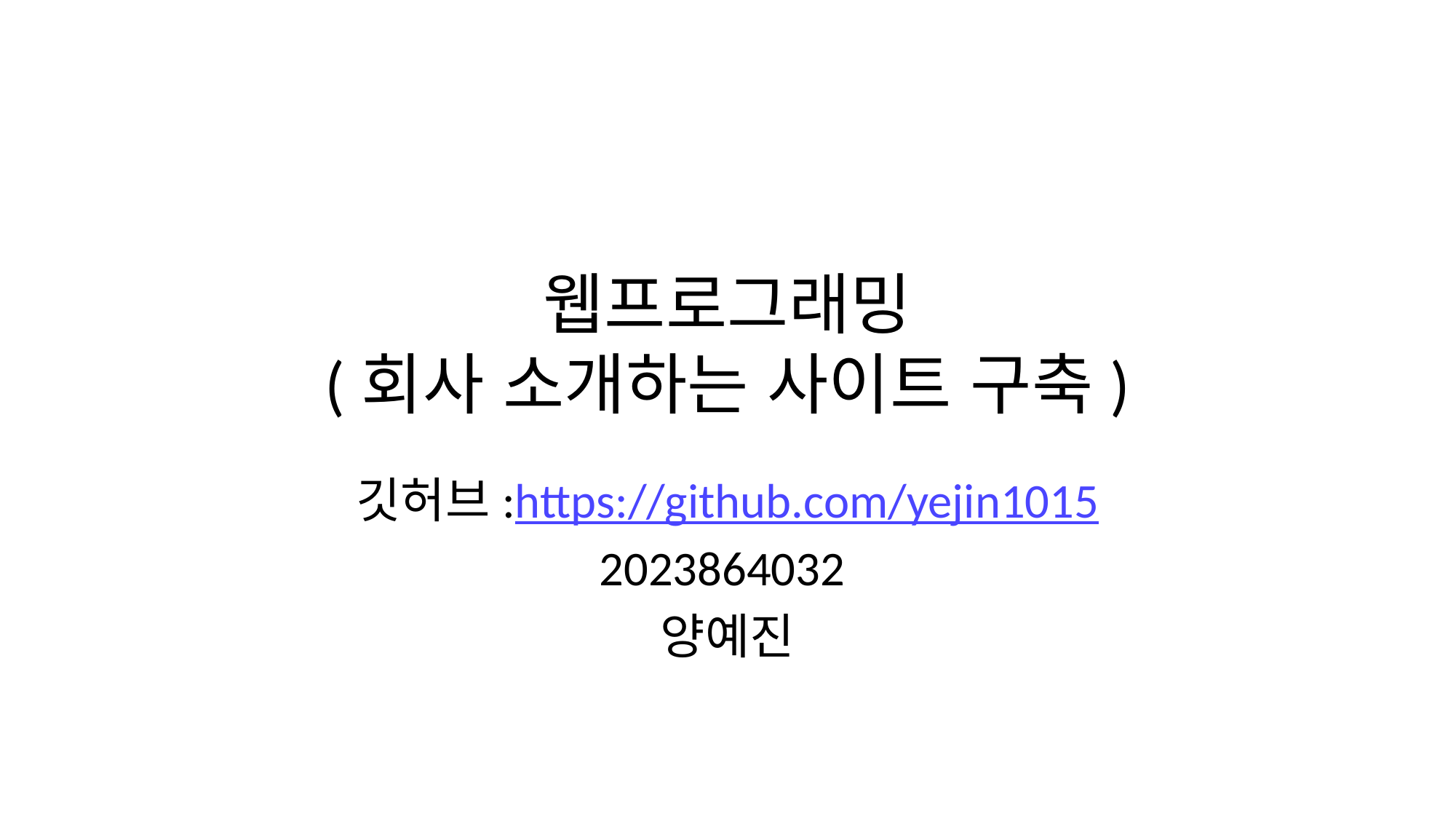

# 웹프로그래밍 (회사 소개하는 사이트 구축)
깃허브:https://github.com/yejin1015
2023864032
양예진